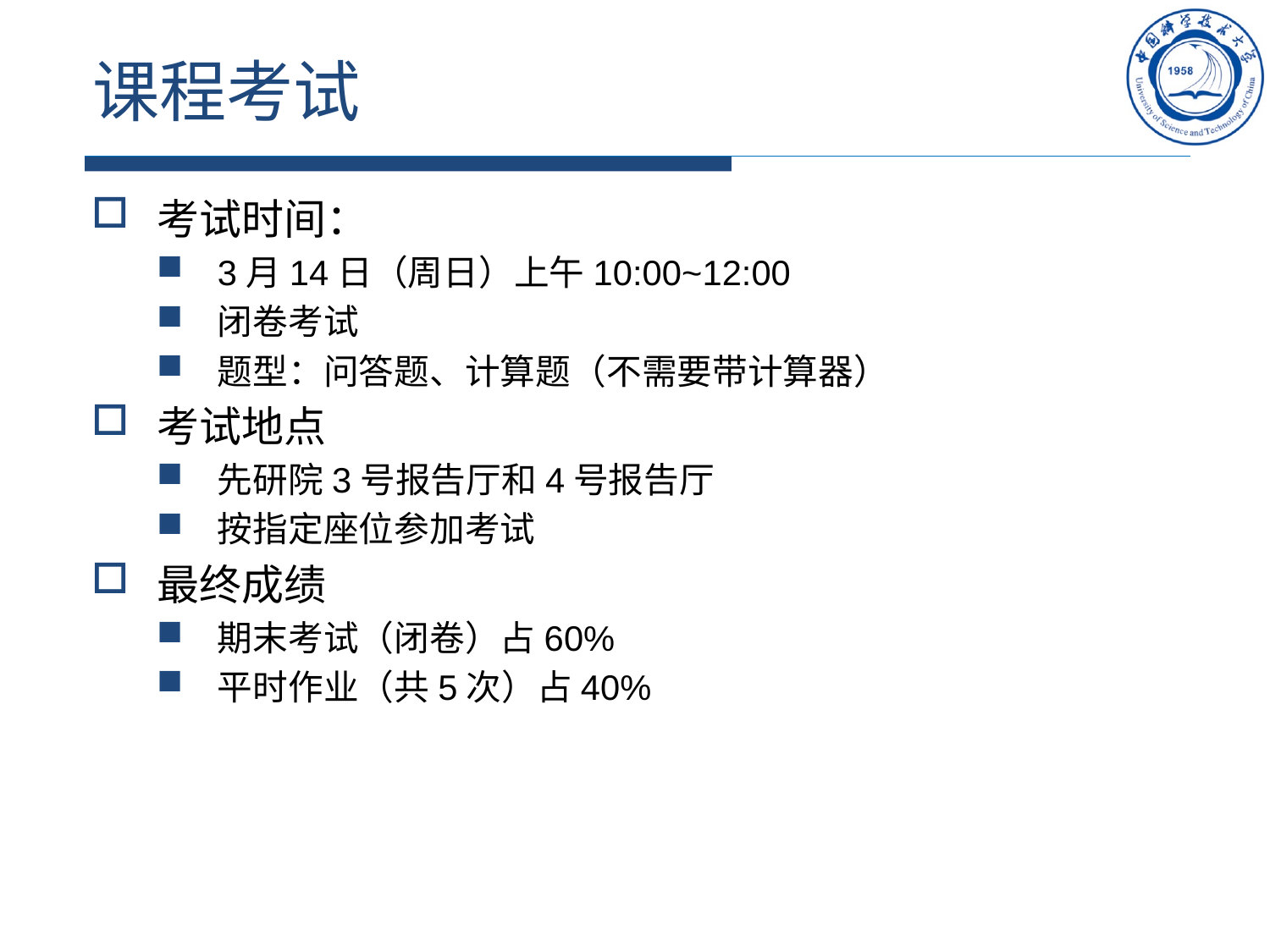

# 课程考试
考试时间：
3月14日（周日）上午10:00~12:00
闭卷考试
题型：问答题、计算题（不需要带计算器）
考试地点
先研院3号报告厅和4号报告厅
按指定座位参加考试
最终成绩
期末考试（闭卷）占60%
平时作业（共5次）占40%